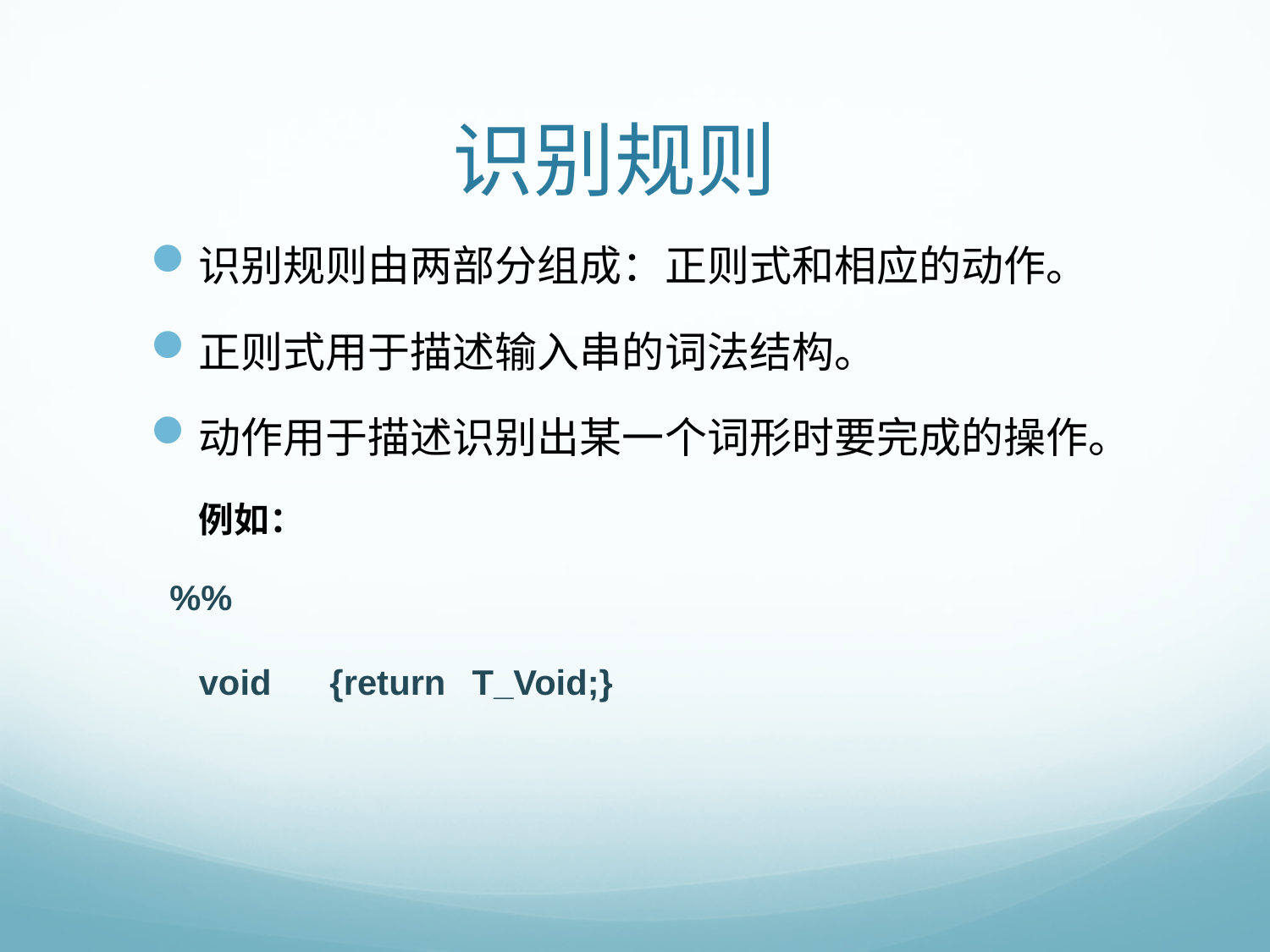

# 识别规则
识别规则由两部分组成：正则式和相应的动作。
正则式用于描述输入串的词法结构。
动作用于描述识别出某一个词形时要完成的操作。
	例如：
  %%
	void      {return	  T_Void;}
6